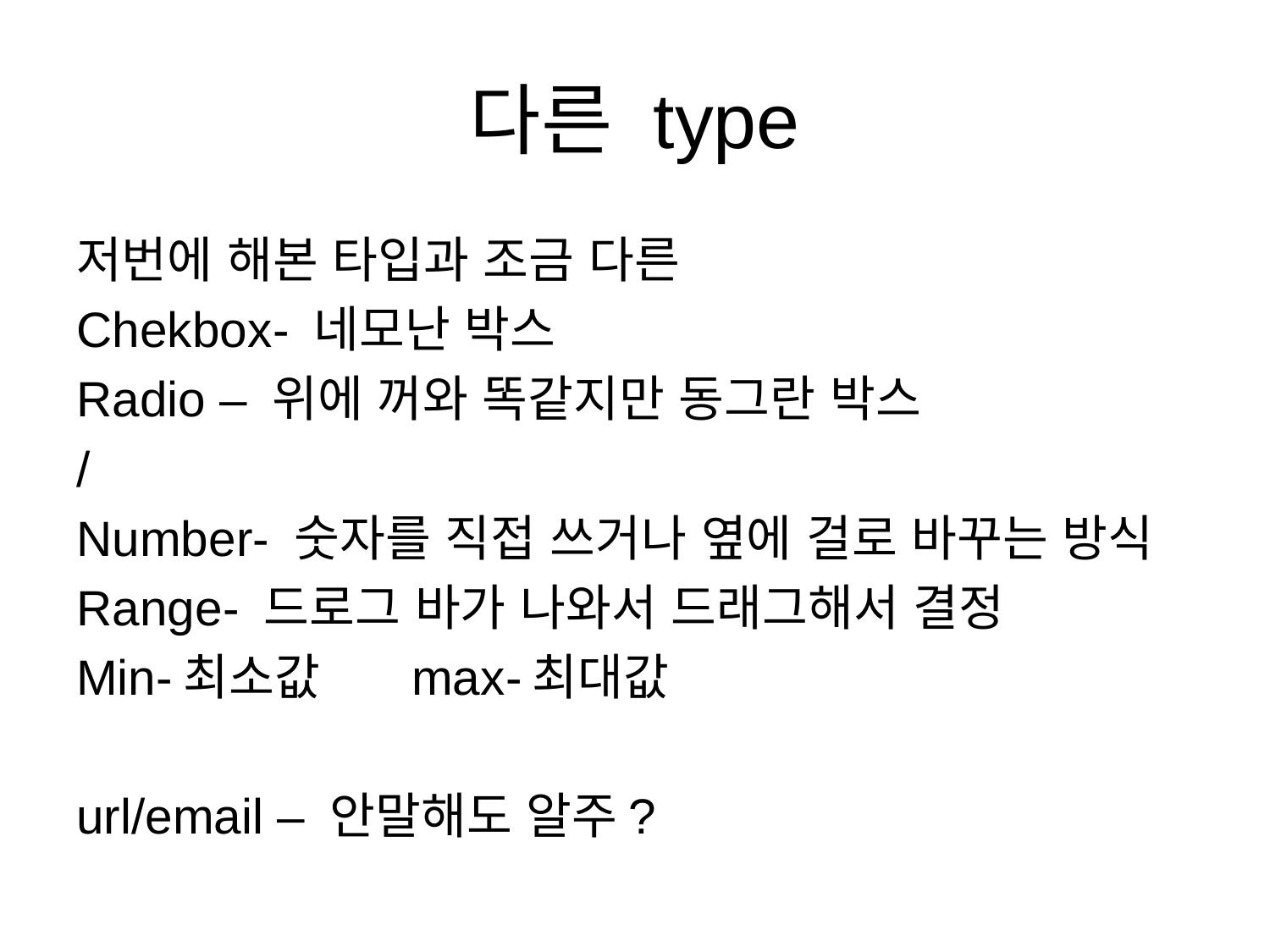

# 다른 type
저번에 해본 타입과 조금 다른
Chekbox- 네모난 박스
Radio – 위에 꺼와 똑같지만 동그란 박스
/
Number- 숫자를 직접 쓰거나 옆에 걸로 바꾸는 방식
Range- 드로그 바가 나와서 드래그해서 결정
Min-최소값	max-최대값

url/email – 안말해도 알주?